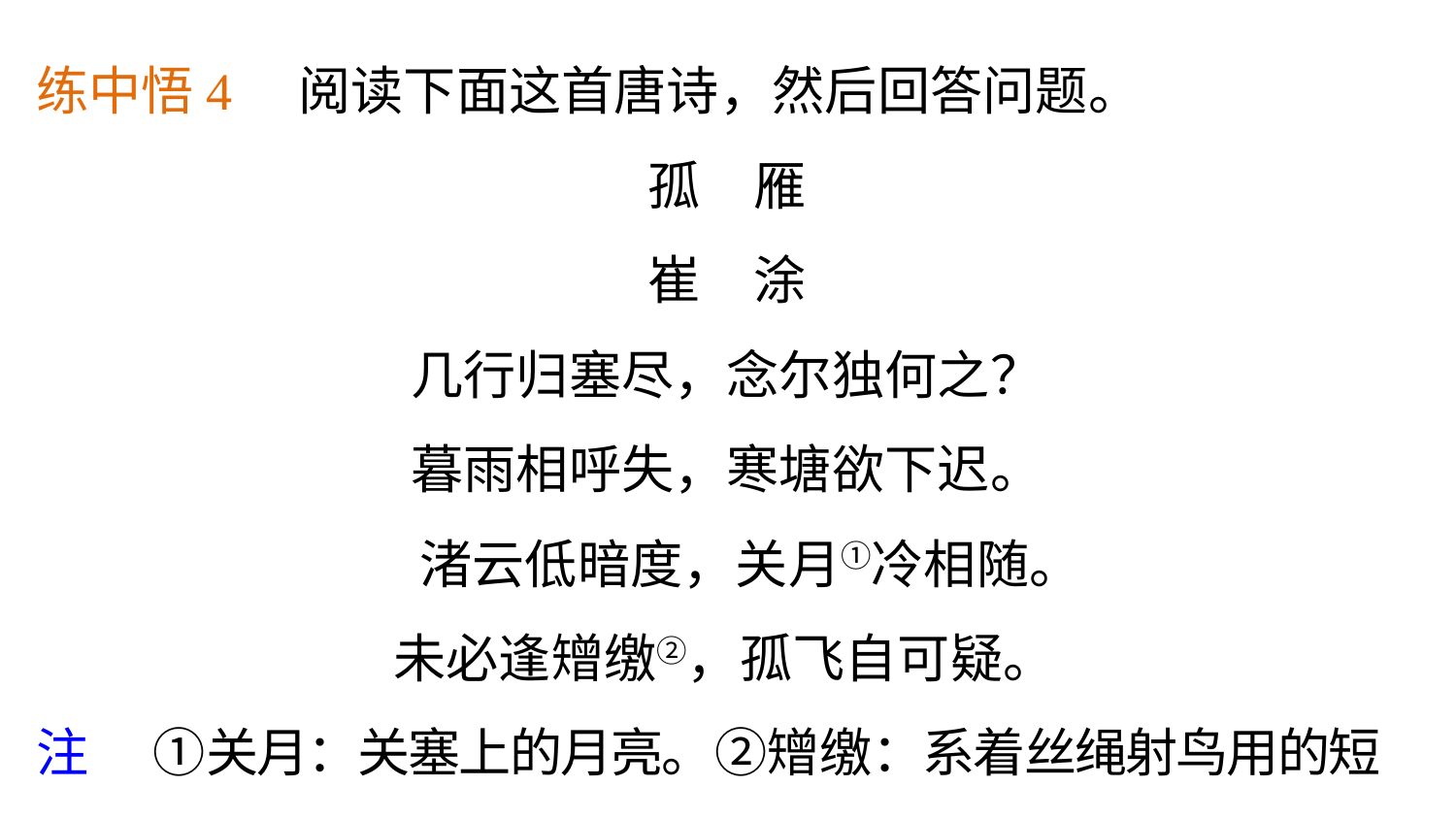

练中悟4　阅读下面这首唐诗，然后回答问题。
孤　雁
崔　涂
几行归塞尽，念尔独何之？
暮雨相呼失，寒塘欲下迟。
   渚云低暗度，关月①冷相随。
                             未必逢矰缴②，孤飞自可疑。
注 　①关月：关塞上的月亮。②矰缴：系着丝绳射鸟用的短箭。